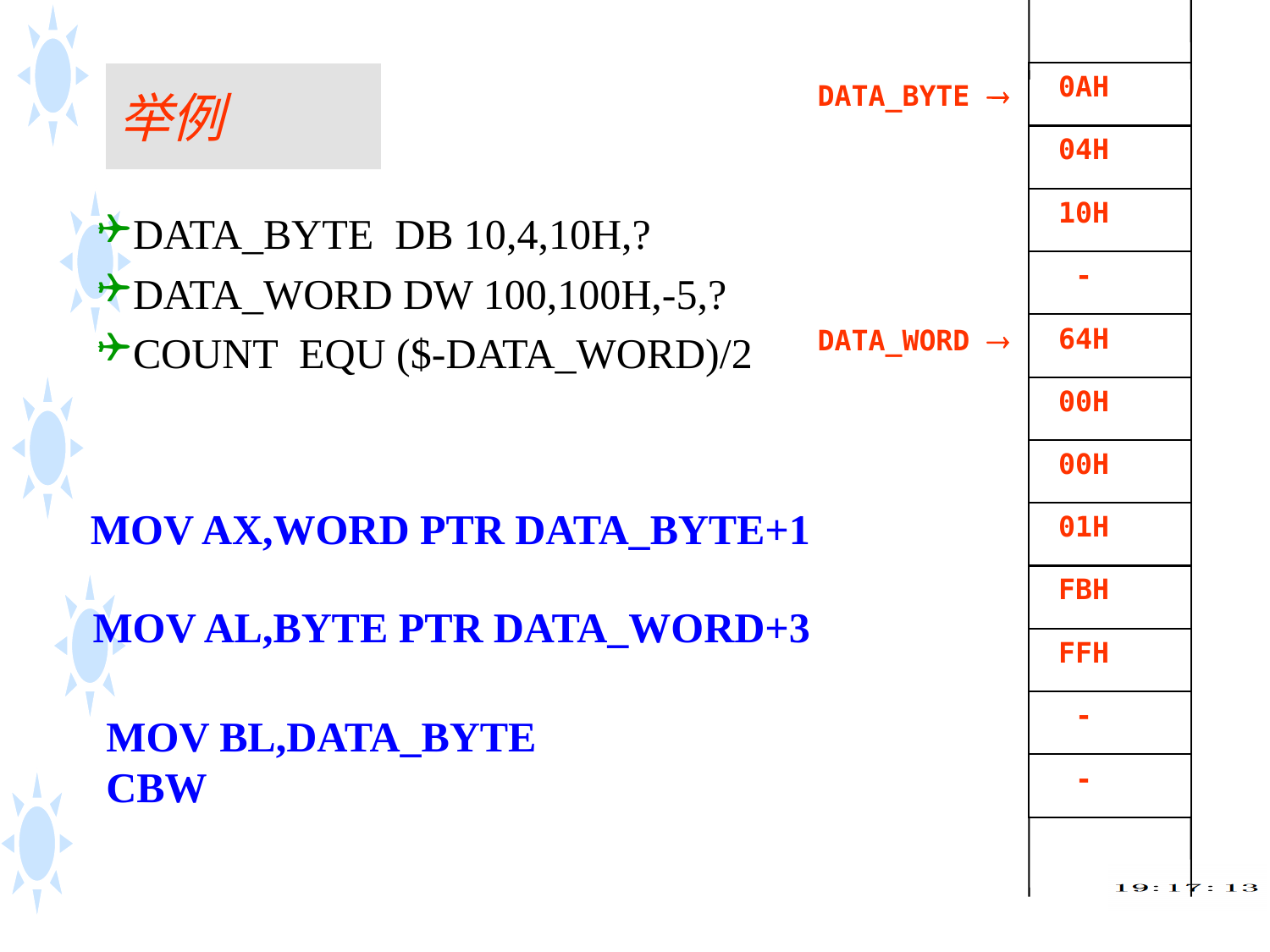

0AH
 04H

 10H

  -

 64H

 00H

 00H
 01H

 FBH

 FFH

  -

  -

DATA_BYTE →
DATA_WORD →
# 举例
DATA_BYTE  DB 10,4,10H,?
DATA_WORD DW 100,100H,-5,?
COUNT  EQU ($-DATA_WORD)/2

MOV AX,WORD PTR DATA_BYTE+1
MOV AL,BYTE PTR DATA_WORD+3
MOV BL,DATA_BYTE
CBW